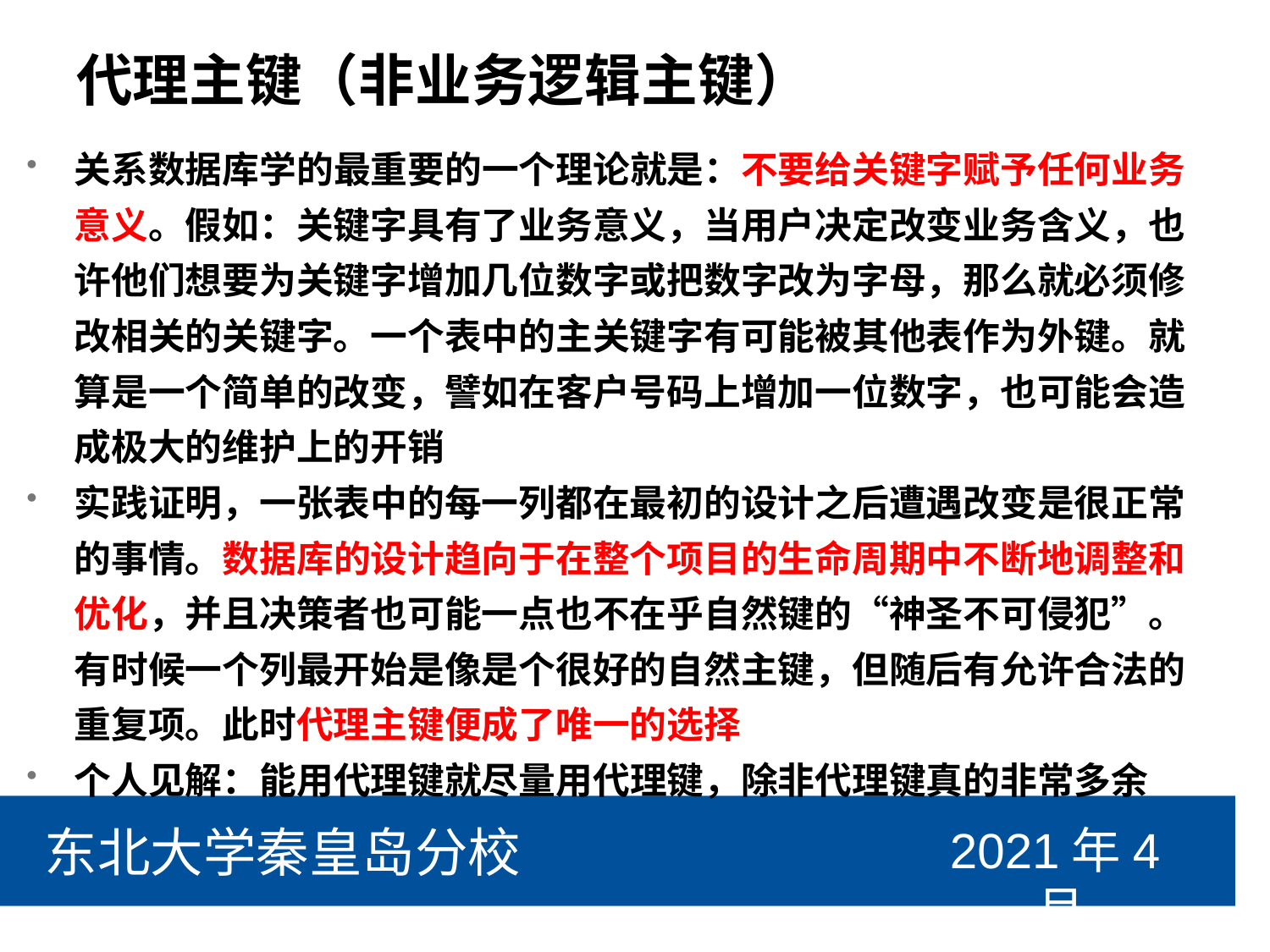

# 代理主键（非业务逻辑主键）
关系数据库学的最重要的一个理论就是：不要给关键字赋予任何业务意义。假如：关键字具有了业务意义，当用户决定改变业务含义，也许他们想要为关键字增加几位数字或把数字改为字母，那么就必须修改相关的关键字。一个表中的主关键字有可能被其他表作为外键。就算是一个简单的改变，譬如在客户号码上增加一位数字，也可能会造成极大的维护上的开销
实践证明，一张表中的每一列都在最初的设计之后遭遇改变是很正常的事情。数据库的设计趋向于在整个项目的生命周期中不断地调整和优化，并且决策者也可能一点也不在乎自然键的“神圣不可侵犯”。有时候一个列最开始是像是个很好的自然主键，但随后有允许合法的重复项。此时代理主键便成了唯一的选择
个人见解：能用代理键就尽量用代理键，除非代理键真的非常多余